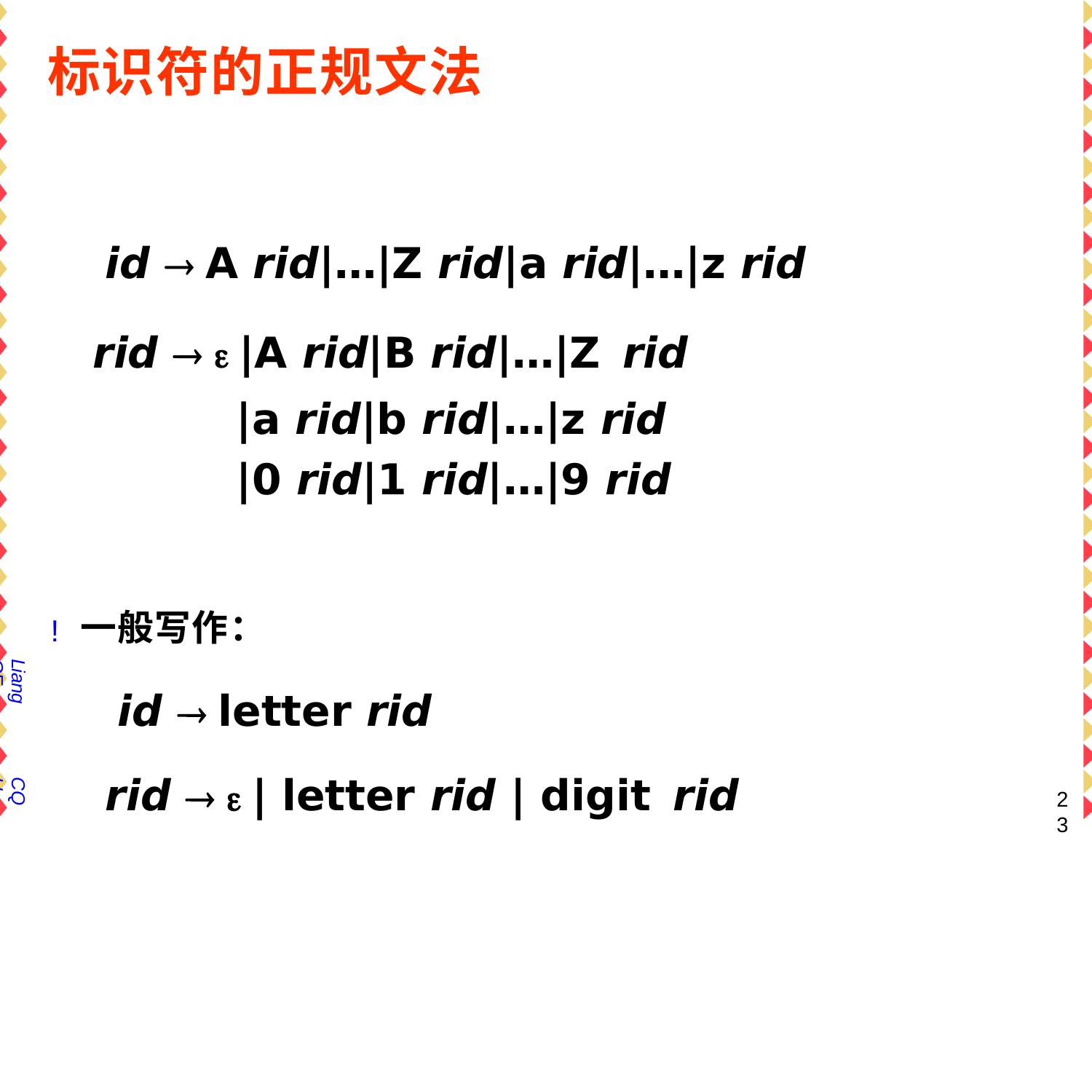

# 标识符的正规文法
id → A rid|…|Z rid|a rid|…|z rid  rid → ε |A rid|B rid|…|Z rid
|a rid|b rid|…|z rid
|0 rid|1 rid|…|9 rid

!	一般写作：
id → letter rid
rid → ε | letter rid | digit rid
Liang GE
CQU
23